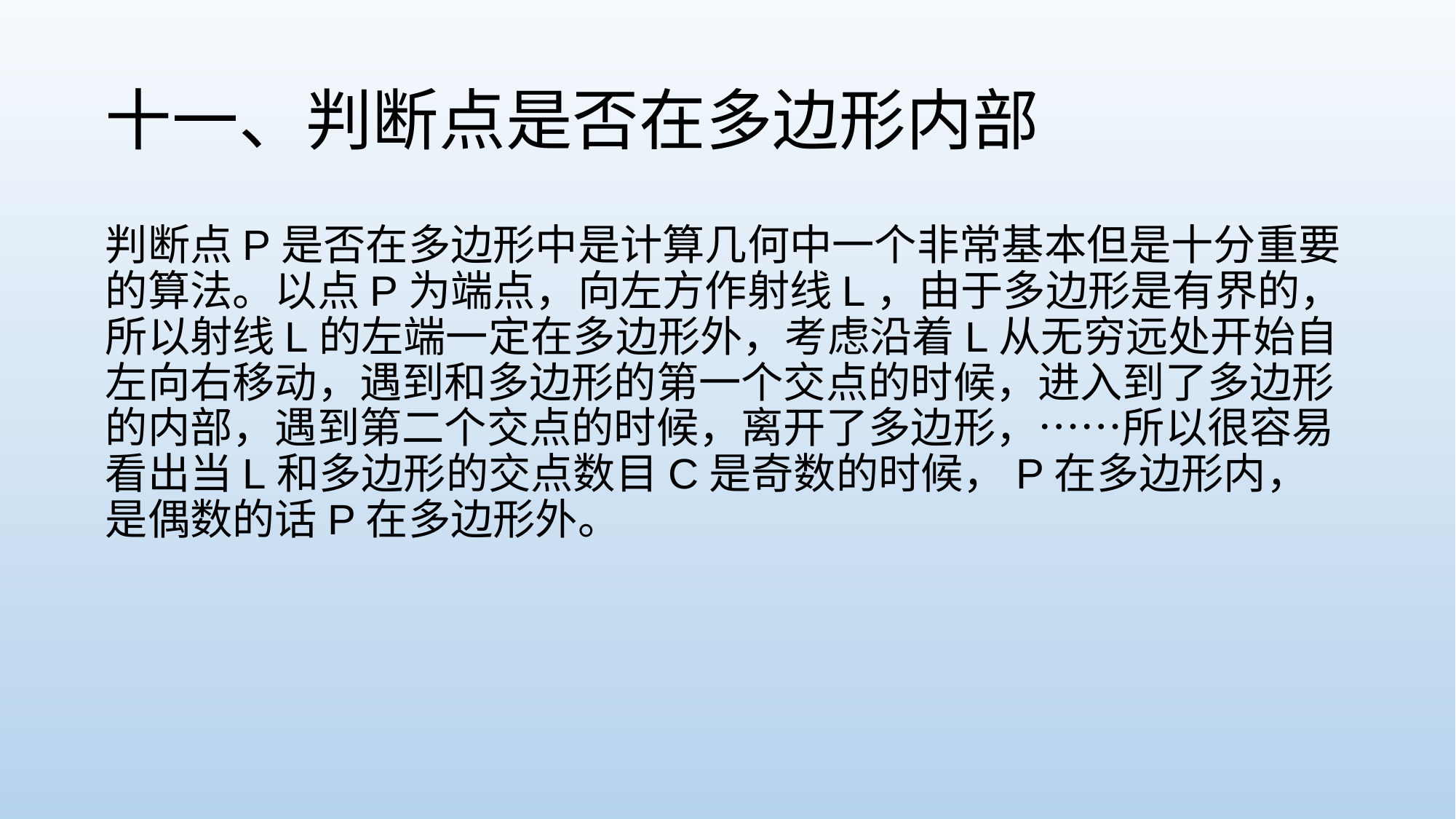

# 十一、判断点是否在多边形内部
判断点P是否在多边形中是计算几何中一个非常基本但是十分重要的算法。以点P为端点，向左方作射线L，由于多边形是有界的，所以射线L的左端一定在多边形外，考虑沿着L从无穷远处开始自左向右移动，遇到和多边形的第一个交点的时候，进入到了多边形的内部，遇到第二个交点的时候，离开了多边形，……所以很容易看出当L和多边形的交点数目C是奇数的时候，P在多边形内，是偶数的话P在多边形外。